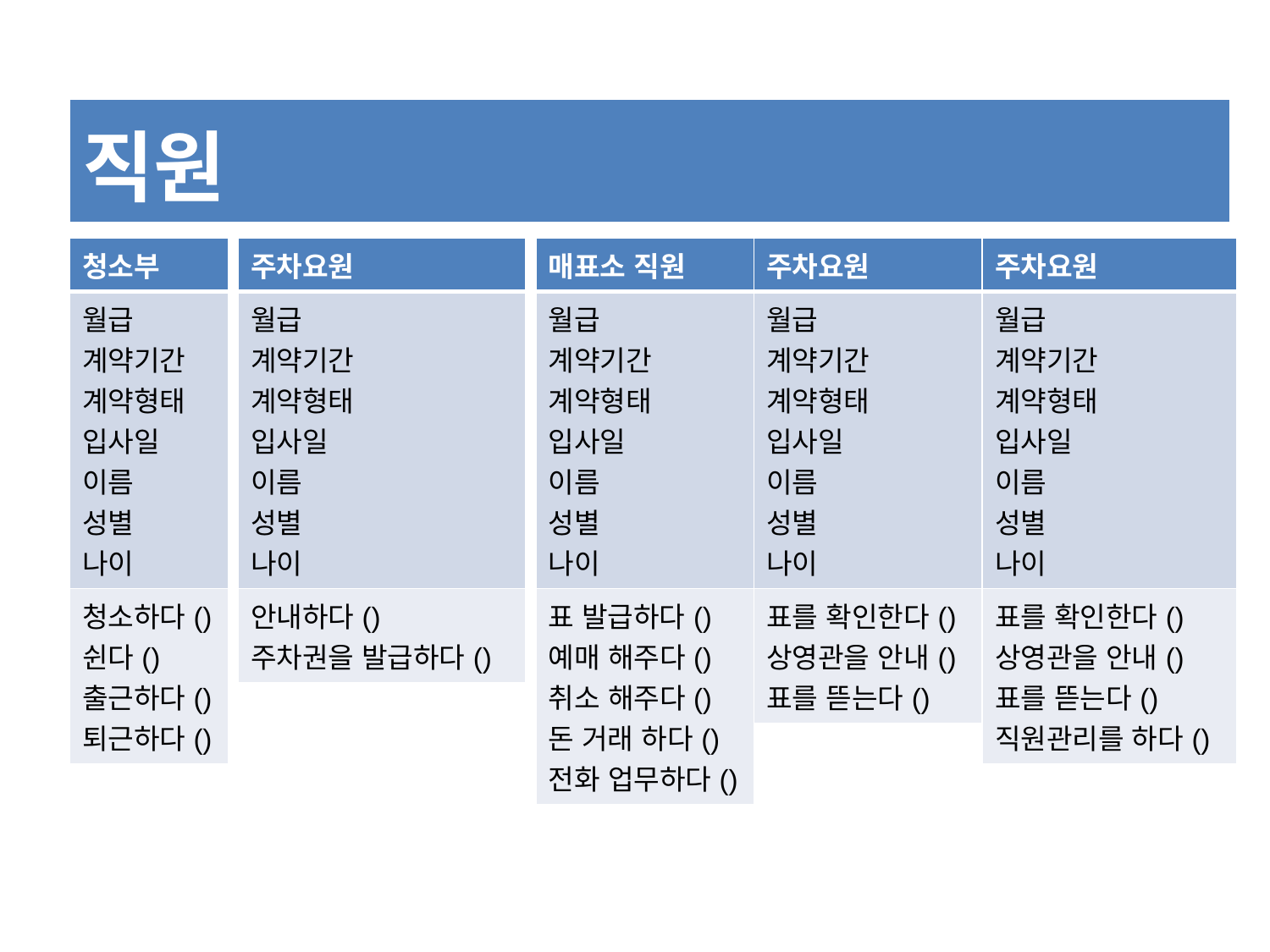

| 직원 |
| --- |
| 청소부 |
| --- |
| 월급 계약기간 계약형태 입사일 이름 성별 나이 |
| 청소하다() 쉰다() 출근하다() 퇴근하다() |
| 주차요원 |
| --- |
| 월급 계약기간 계약형태 입사일 이름 성별 나이 |
| 안내하다() 주차권을 발급하다() |
| 매표소 직원 |
| --- |
| 월급 계약기간 계약형태 입사일 이름 성별 나이 |
| 표 발급하다() 예매 해주다() 취소 해주다() 돈 거래 하다() 전화 업무하다() |
| 주차요원 |
| --- |
| 월급 계약기간 계약형태 입사일 이름 성별 나이 |
| 표를 확인한다() 상영관을 안내() 표를 뜯는다() |
| 주차요원 |
| --- |
| 월급 계약기간 계약형태 입사일 이름 성별 나이 |
| 표를 확인한다() 상영관을 안내() 표를 뜯는다() 직원관리를 하다() |